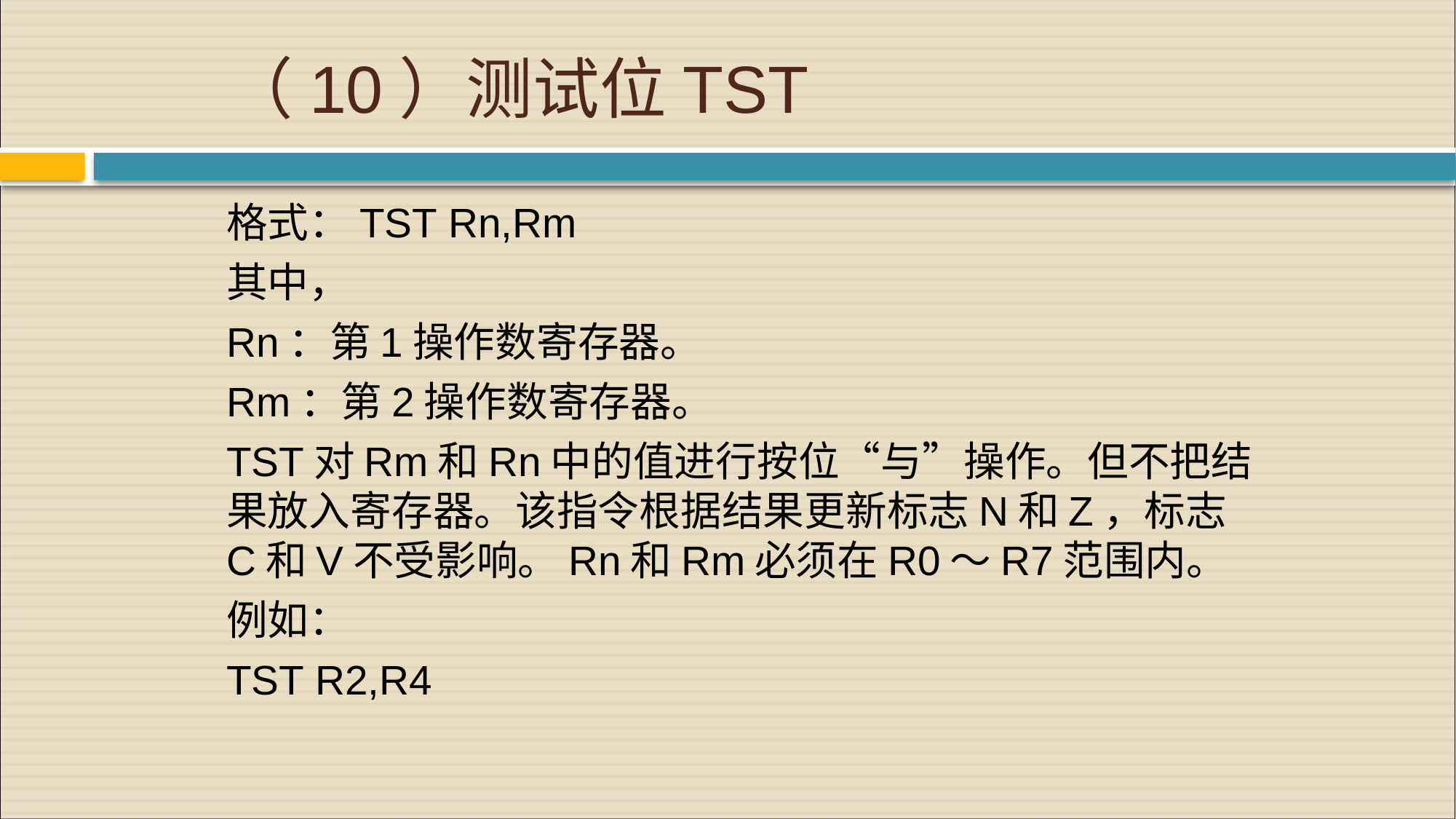

# （10）测试位TST
格式：TST Rn,Rm
其中，
Rn：第1操作数寄存器。
Rm：第2操作数寄存器。
TST对Rm和Rn中的值进行按位“与”操作。但不把结果放入寄存器。该指令根据结果更新标志N和Z，标志C和V不受影响。Rn和Rm必须在R0～R7范围内。
例如：
TST R2,R4